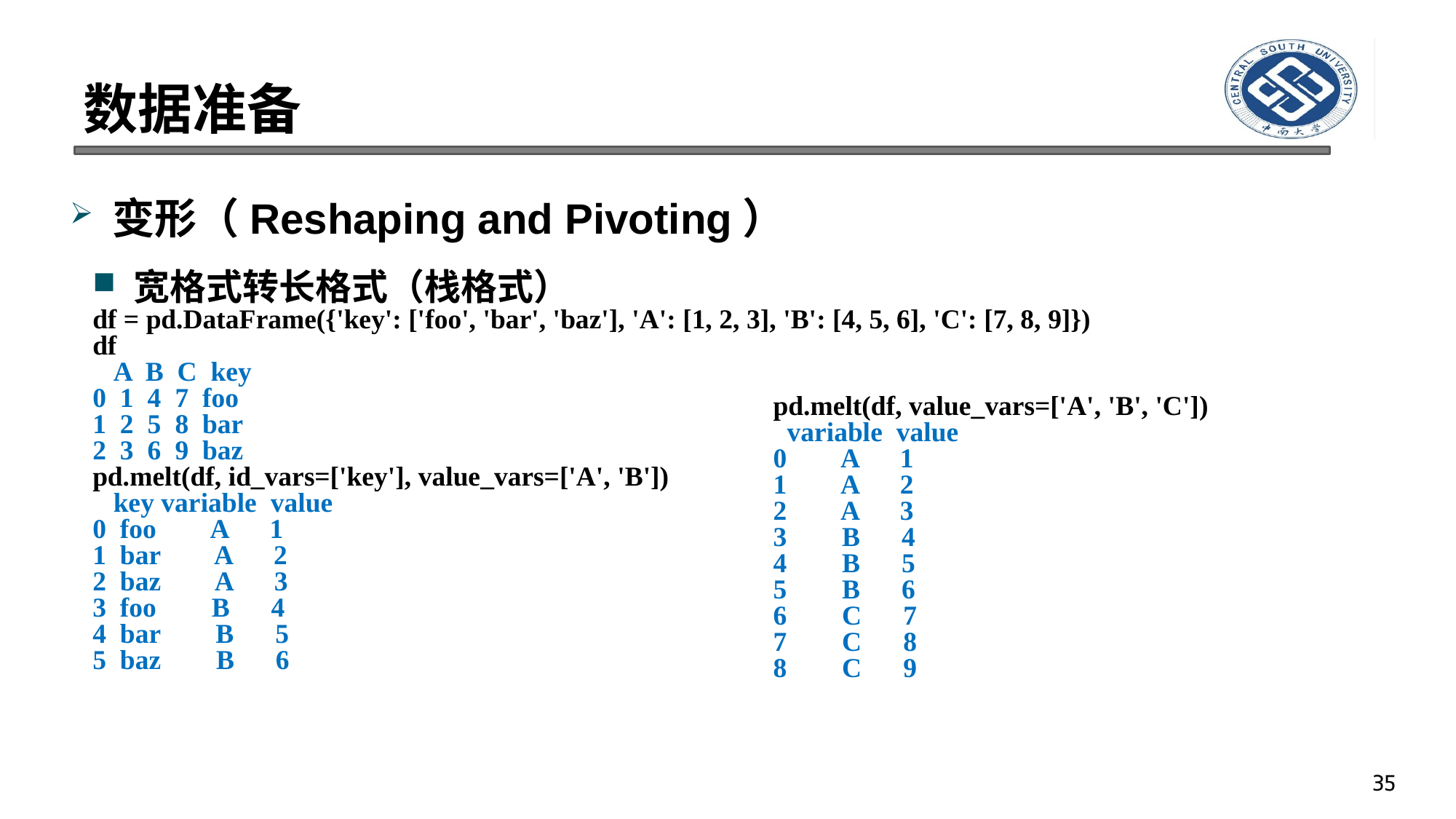

# 数据准备
变形（Reshaping and Pivoting）
宽格式转长格式（栈格式）
df = pd.DataFrame({'key': ['foo', 'bar', 'baz'], 'A': [1, 2, 3], 'B': [4, 5, 6], 'C': [7, 8, 9]})
df
   A  B  C  key
0  1  4  7  foo
1  2  5  8  bar
2  3  6  9  baz
pd.melt(df, id_vars=['key'], value_vars=['A', 'B'])
   key variable  value
0  foo        A      1
1  bar        A      2
2  baz        A      3
3  foo        B      4
4  bar        B      5
5  baz        B      6

pd.melt(df, value_vars=['A', 'B', 'C'])
  variable  value
0        A      1
1        A      2
2        A      3
3        B      4
4        B      5
5        B      6
6        C      7
7        C      8
8        C      9
35